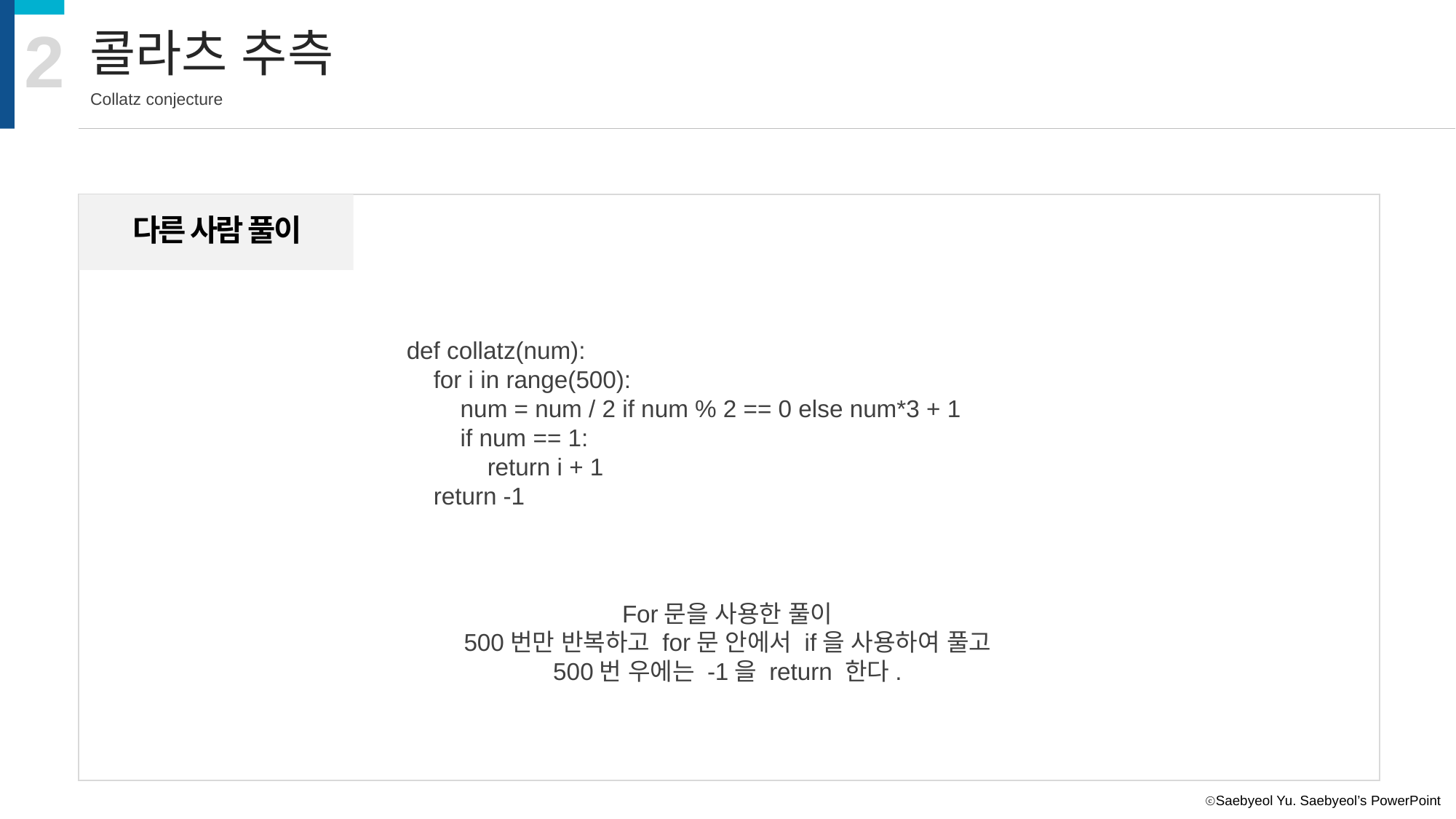

2
콜라츠 추측
Collatz conjecture

다른 사람 풀이
def collatz(num):
    for i in range(500):
        num = num / 2 if num % 2 == 0 else num*3 + 1
        if num == 1:
            return i + 1
    return -1
For문을 사용한 풀이
500번만 반복하고 for문 안에서 if을 사용하여 풀고
500번 우에는 -1을 return 한다.